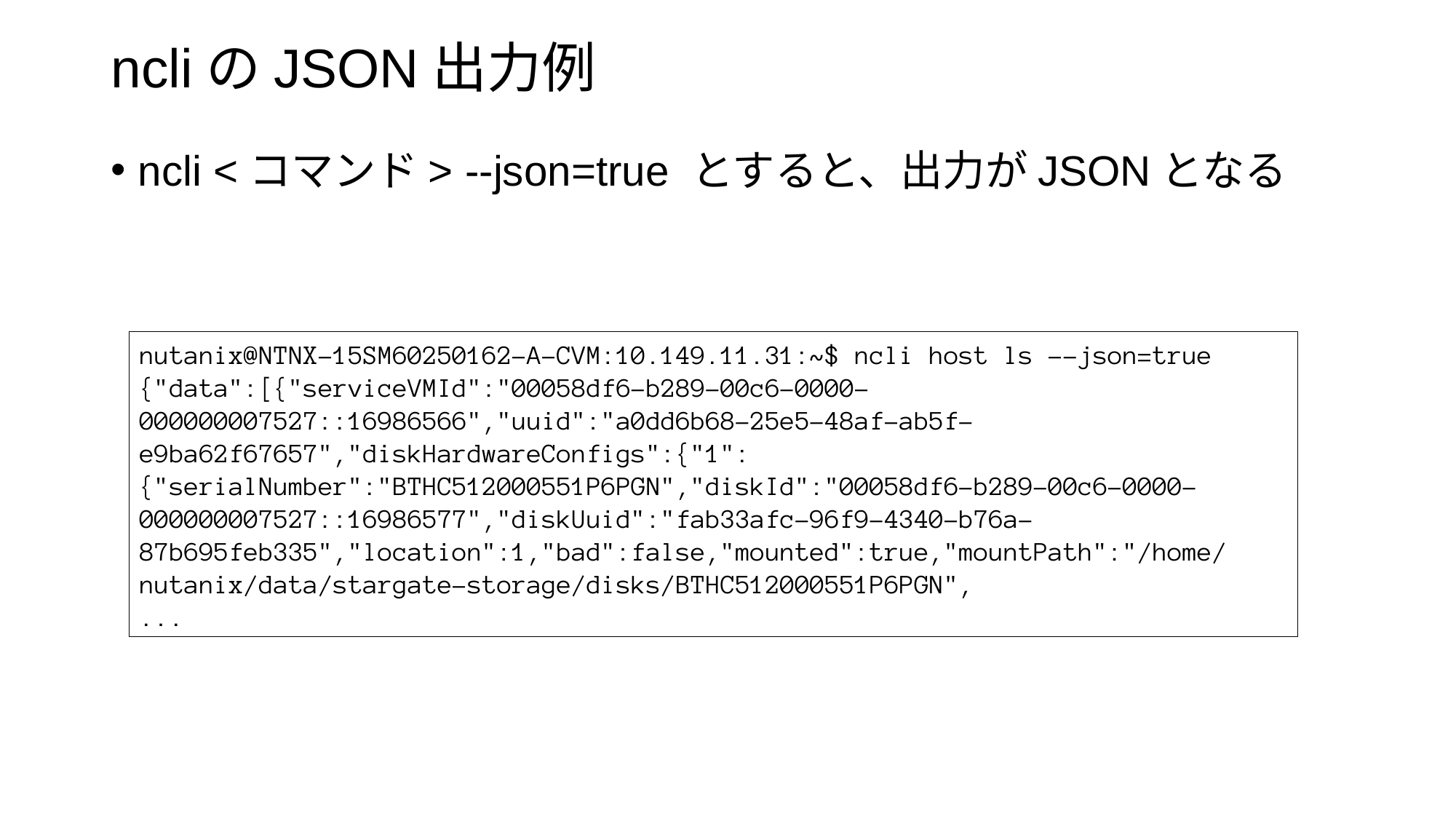

# ncliのJSON出力例
ncli <コマンド> --json=true とすると、出力がJSONとなる

nutanix@NTNX-15SM60250162-A-CVM:10.149.11.31:~$ ncli host ls --json=true
{"data":[{"serviceVMId":"00058df6-b289-00c6-0000-000000007527::16986566","uuid":"a0dd6b68-25e5-48af-ab5f-e9ba62f67657","diskHardwareConfigs":{"1":{"serialNumber":"BTHC512000551P6PGN","diskId":"00058df6-b289-00c6-0000-000000007527::16986577","diskUuid":"fab33afc-96f9-4340-b76a-87b695feb335","location":1,"bad":false,"mounted":true,"mountPath":"/home/nutanix/data/stargate-storage/disks/BTHC512000551P6PGN",
...